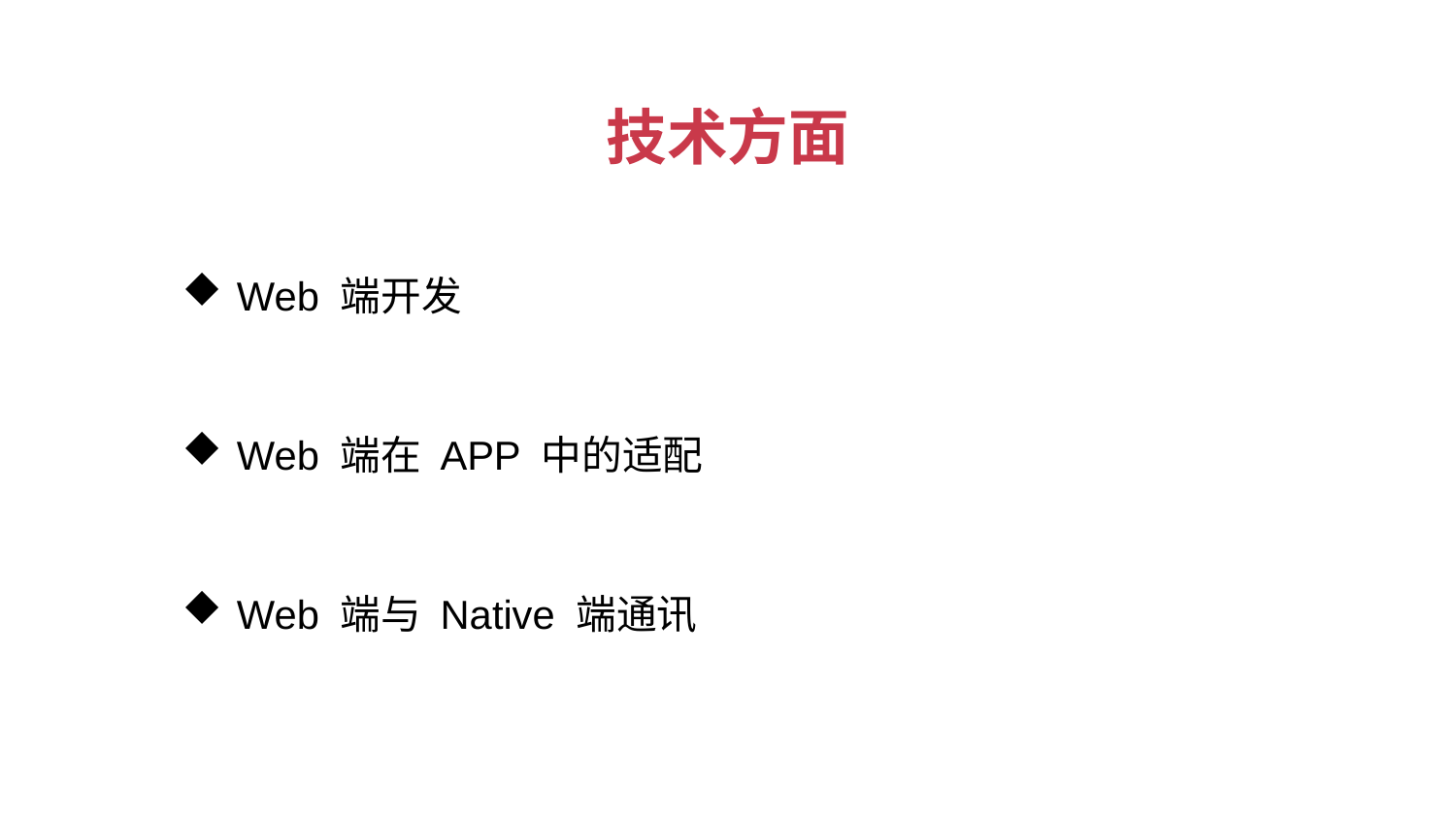

技术方面
Web 端开发
Web 端在 APP 中的适配
Web 端与 Native 端通讯